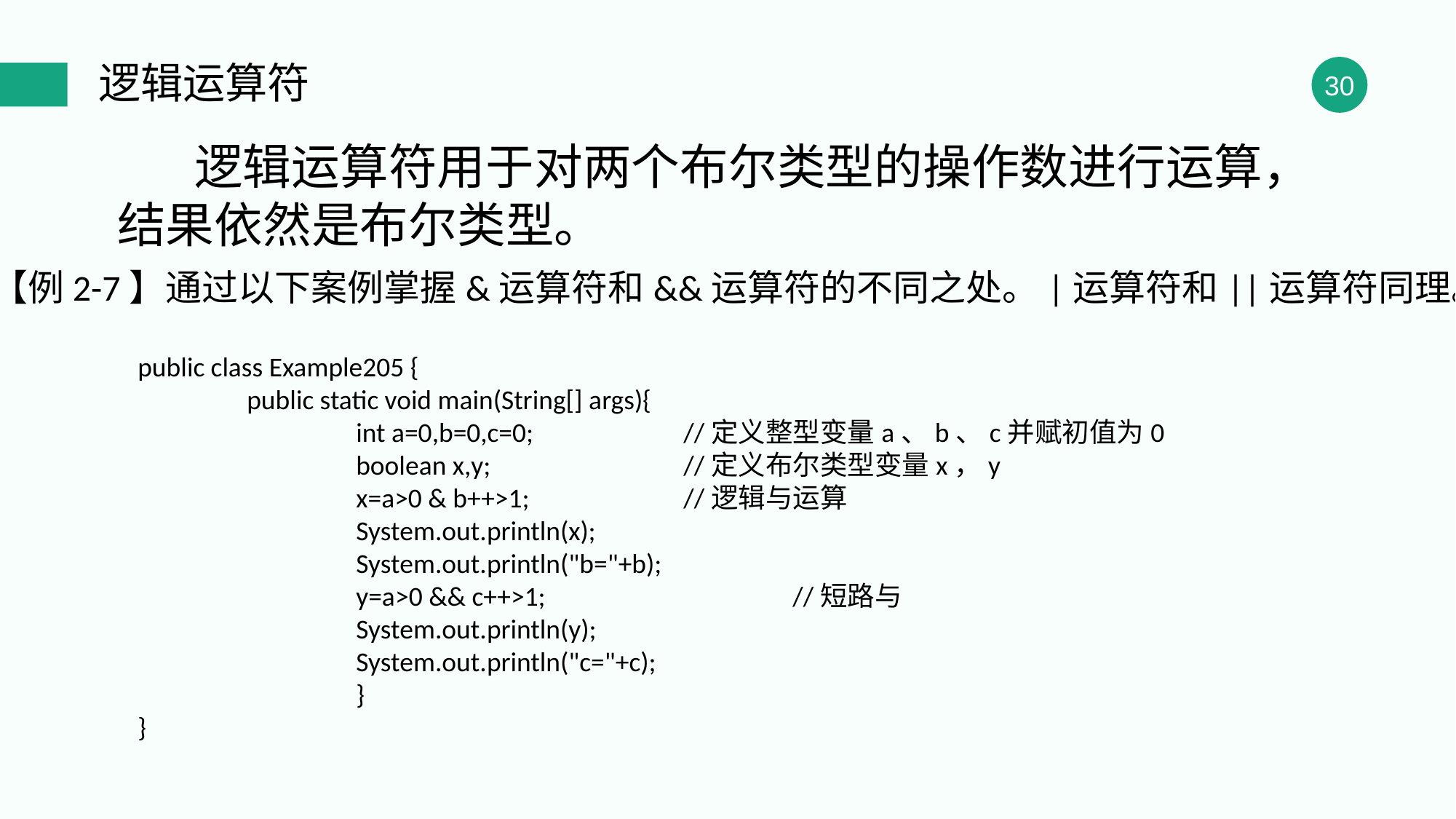

逻辑运算符
      逻辑运算符用于对两个布尔类型的操作数进行运算，结果依然是布尔类型。
【例2-7】通过以下案例掌握&运算符和&&运算符的不同之处。|运算符和||运算符同理。
public class Example205 {
	public static void main(String[] args){
		int a=0,b=0,c=0;		//定义整型变量a、b、c并赋初值为0
		boolean x,y;     	 	//定义布尔类型变量x，y
		x=a>0 & b++>1;  	 	//逻辑与运算
		System.out.println(x);
		System.out.println("b="+b);
		y=a>0 && c++>1;			//短路与
		System.out.println(y);
		System.out.println("c="+c);
		}
}